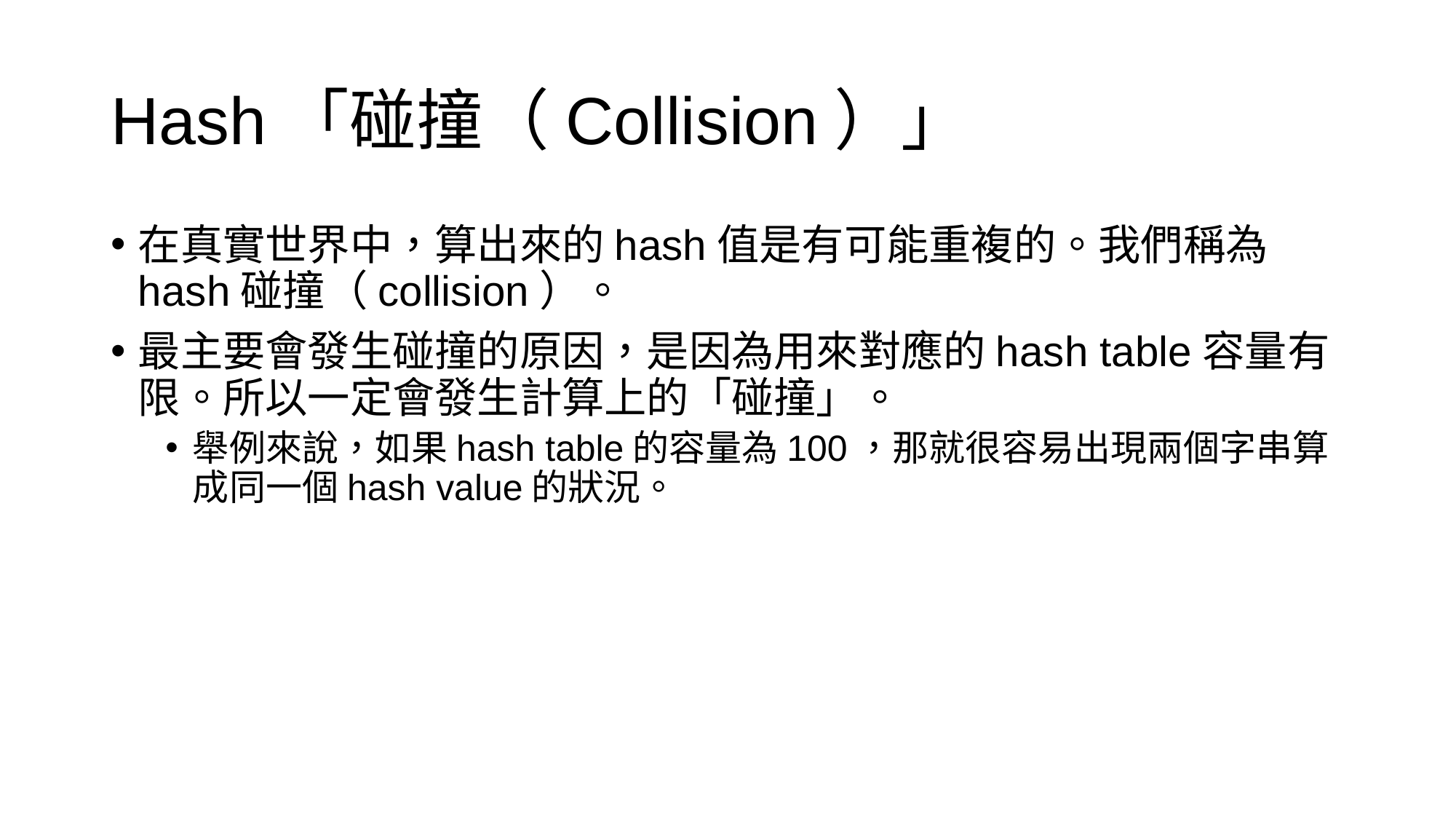

# Hash「碰撞（Collision）」
在真實世界中，算出來的hash值是有可能重複的。我們稱為hash碰撞（collision）。
最主要會發生碰撞的原因，是因為用來對應的hash table容量有限。所以一定會發生計算上的「碰撞」。
舉例來說，如果hash table的容量為100，那就很容易出現兩個字串算成同一個hash value的狀況。